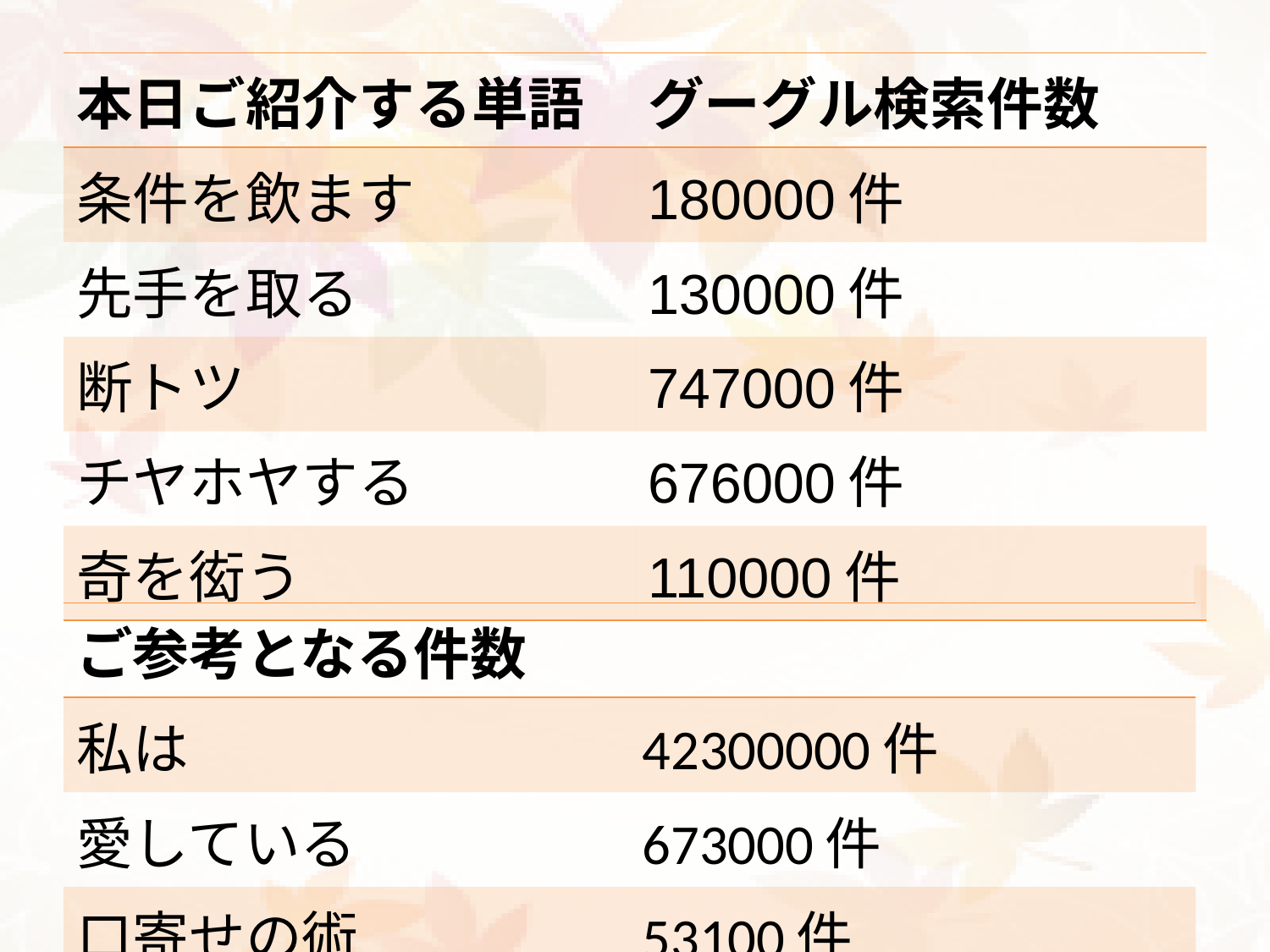

| 本日ご紹介する単語 | グーグル検索件数 |
| --- | --- |
| 条件を飲ます | 180000件 |
| 先手を取る | 130000件 |
| 断トツ | 747000件 |
| チヤホヤする | 676000件 |
| 奇を衒う | 110000件 |
| ご参考となる件数 |  |
| --- | --- |
| 私は | 42300000件 |
| 愛している | 673000件 |
| 口寄せの術 | 53100件 |